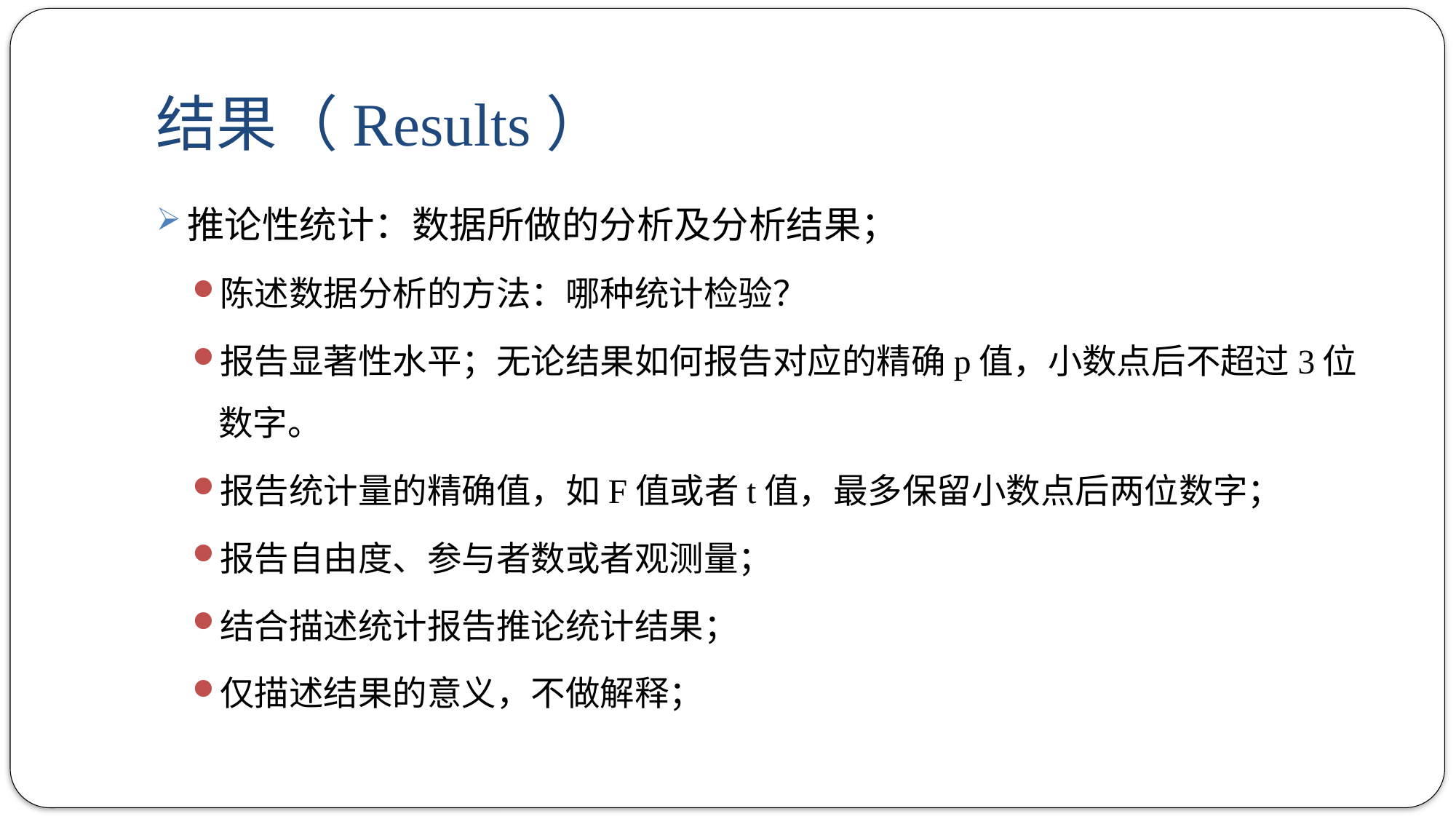

# 结果（Results）
推论性统计：数据所做的分析及分析结果；
陈述数据分析的方法：哪种统计检验？
报告显著性水平；无论结果如何报告对应的精确p值，小数点后不超过3位数字。
报告统计量的精确值，如F值或者t值，最多保留小数点后两位数字；
报告自由度、参与者数或者观测量；
结合描述统计报告推论统计结果；
仅描述结果的意义，不做解释；